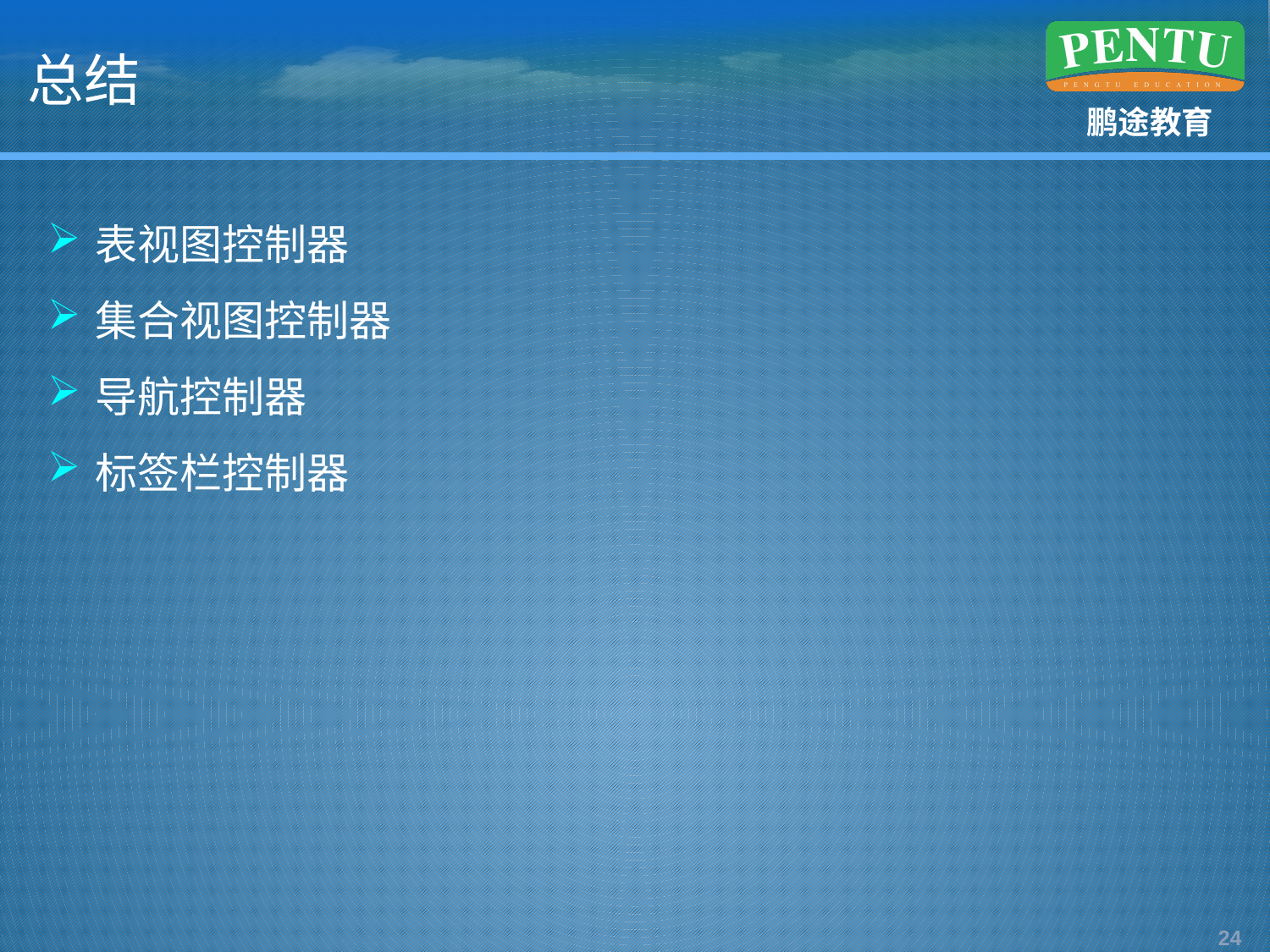

# 总结
表视图控制器
集合视图控制器
导航控制器
标签栏控制器
24